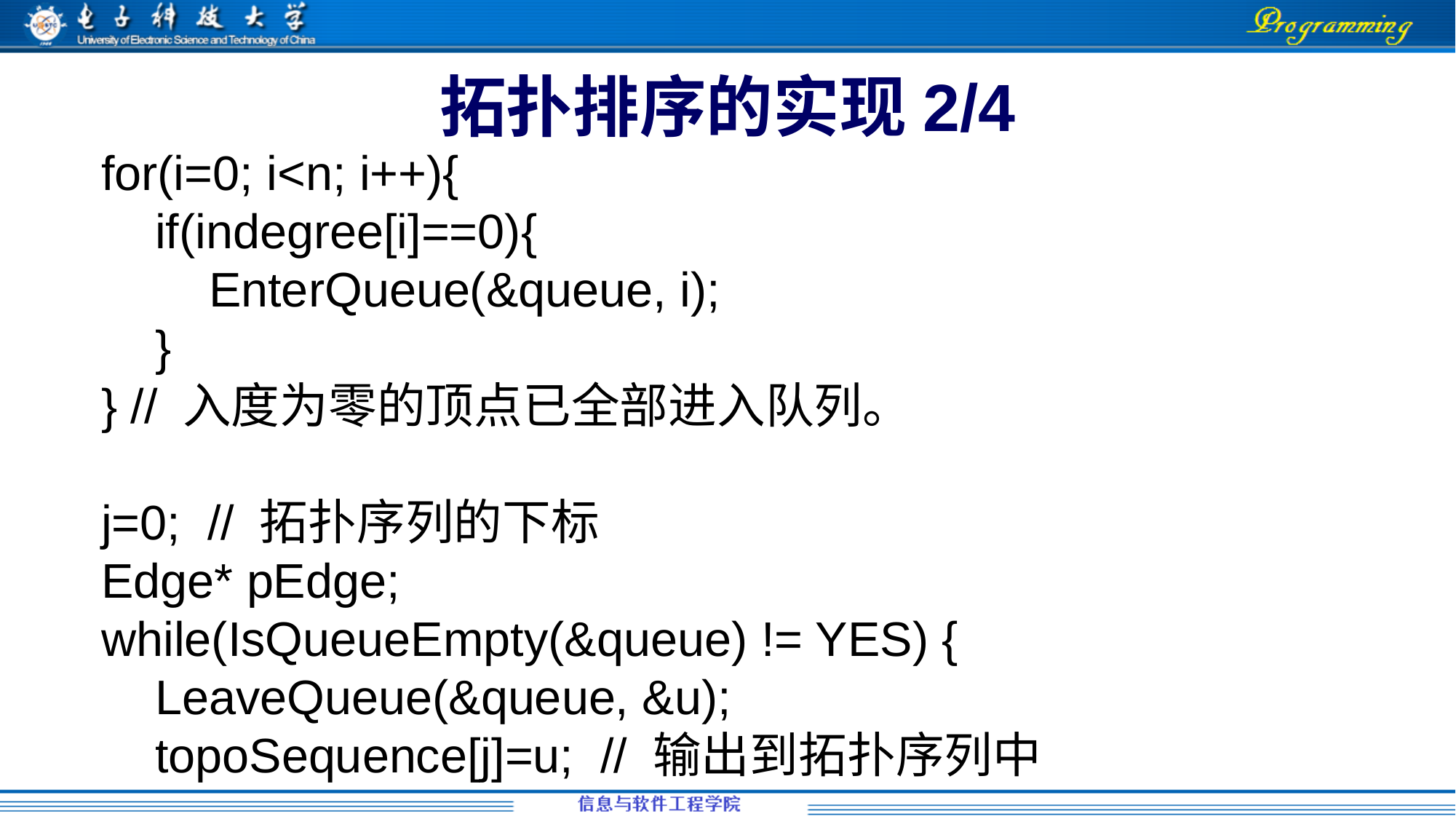

# 拓扑排序的实现2/4
    for(i=0; i<n; i++){
        if(indegree[i]==0){
            EnterQueue(&queue, i);
        }
    } // 入度为零的顶点已全部进入队列。

    j=0;  // 拓扑序列的下标
    Edge* pEdge;
    while(IsQueueEmpty(&queue) != YES) {
        LeaveQueue(&queue, &u);
        topoSequence[j]=u;  // 输出到拓扑序列中